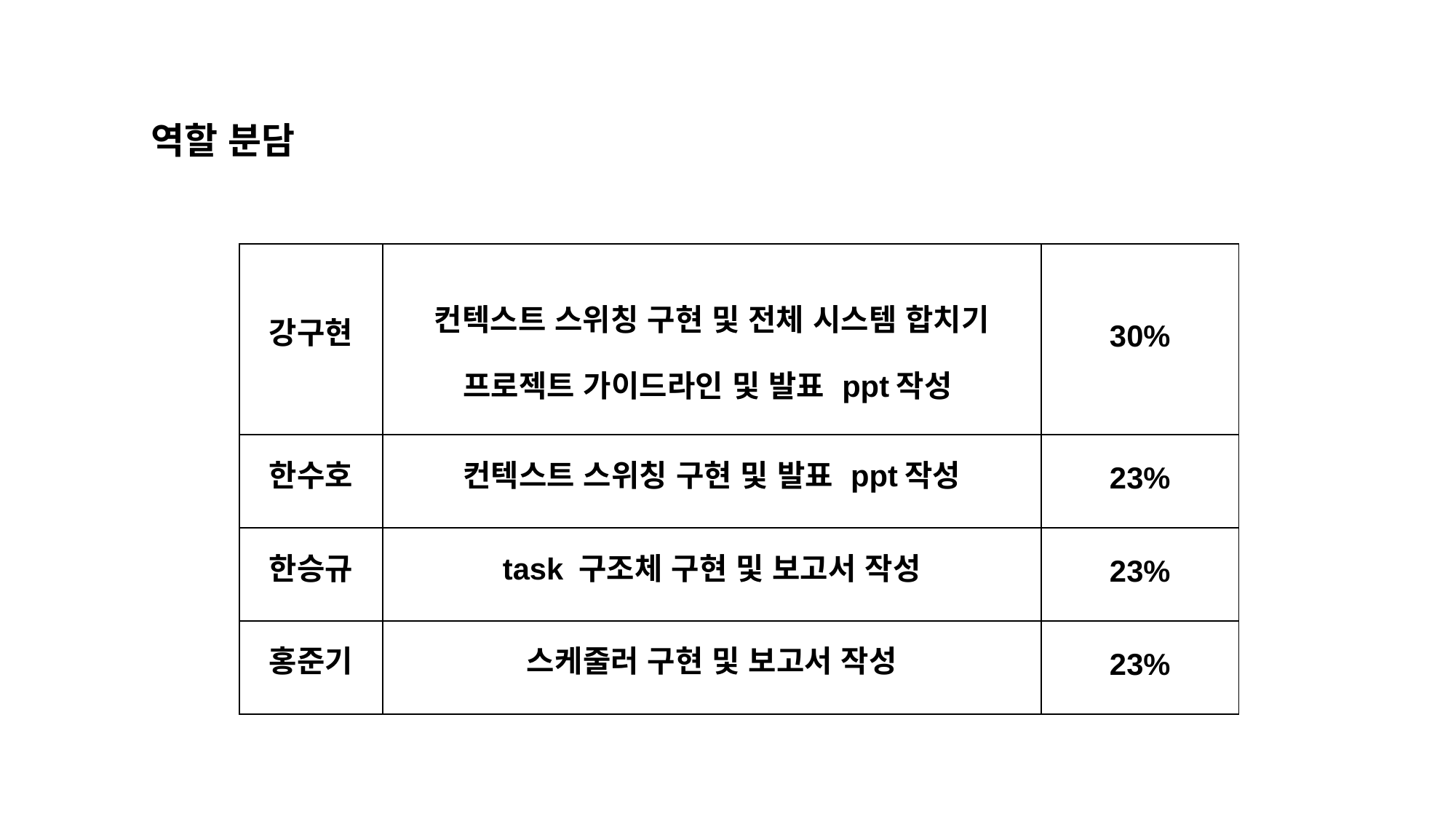

역할 분담
| 강구현 | 컨텍스트 스위칭 구현 및 전체 시스템 합치기 프로젝트 가이드라인 및 발표 ppt작성 | 30% |
| --- | --- | --- |
| 한수호 | 컨텍스트 스위칭 구현 및 발표 ppt작성 | 23% |
| 한승규 | task 구조체 구현 및 보고서 작성 | 23% |
| 홍준기 | 스케줄러 구현 및 보고서 작성 | 23% |